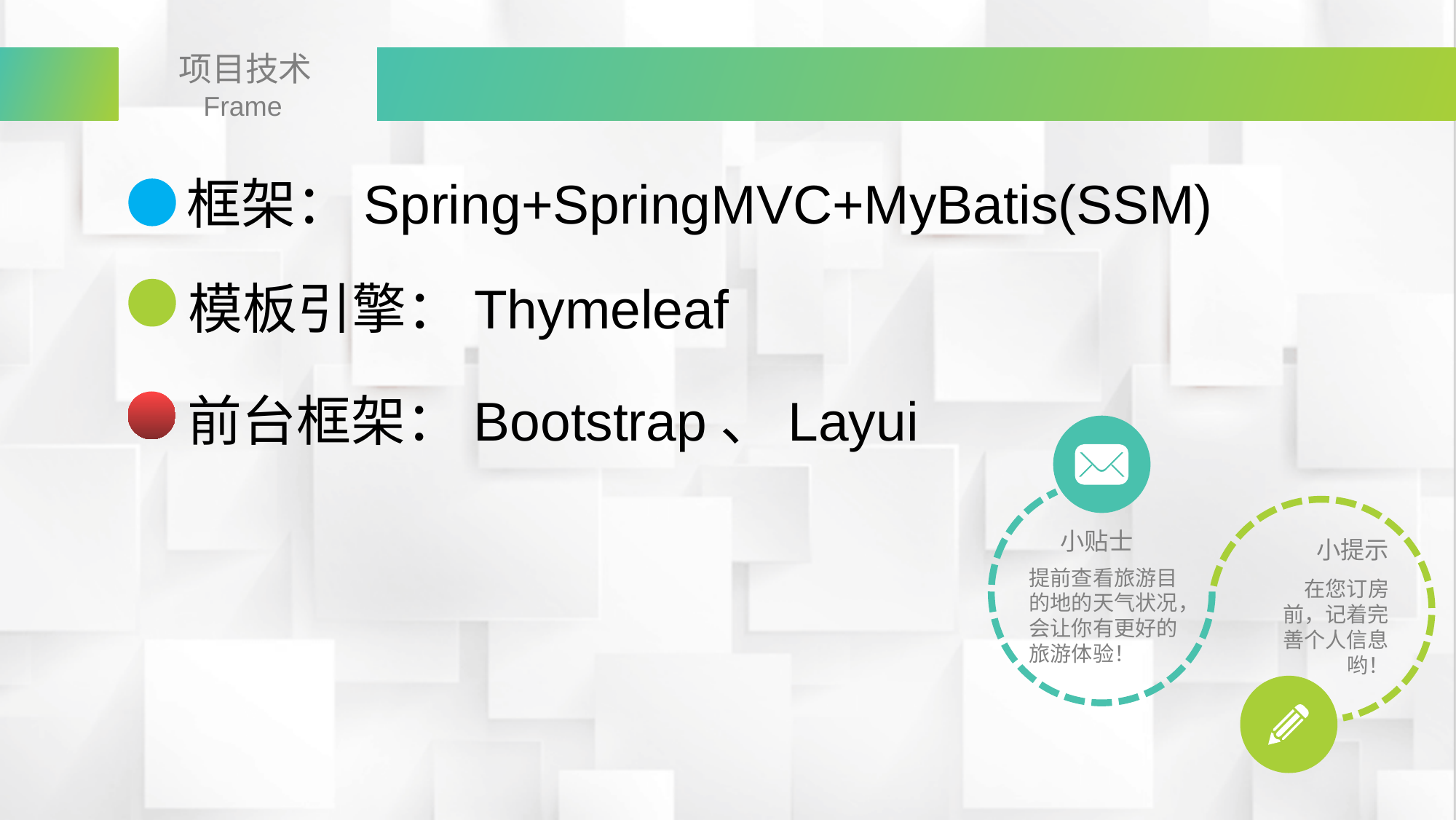

项目技术
       Frame

框架：Spring+SpringMVC+MyBatis(SSM)

模板引擎：Thymeleaf

前台框架：Bootstrap、Layui

     小贴士
           小提示
提前查看旅游目的地的天气状况，会让你有更好的旅游体验！
   在您订房前，记着完善个人信息哟！